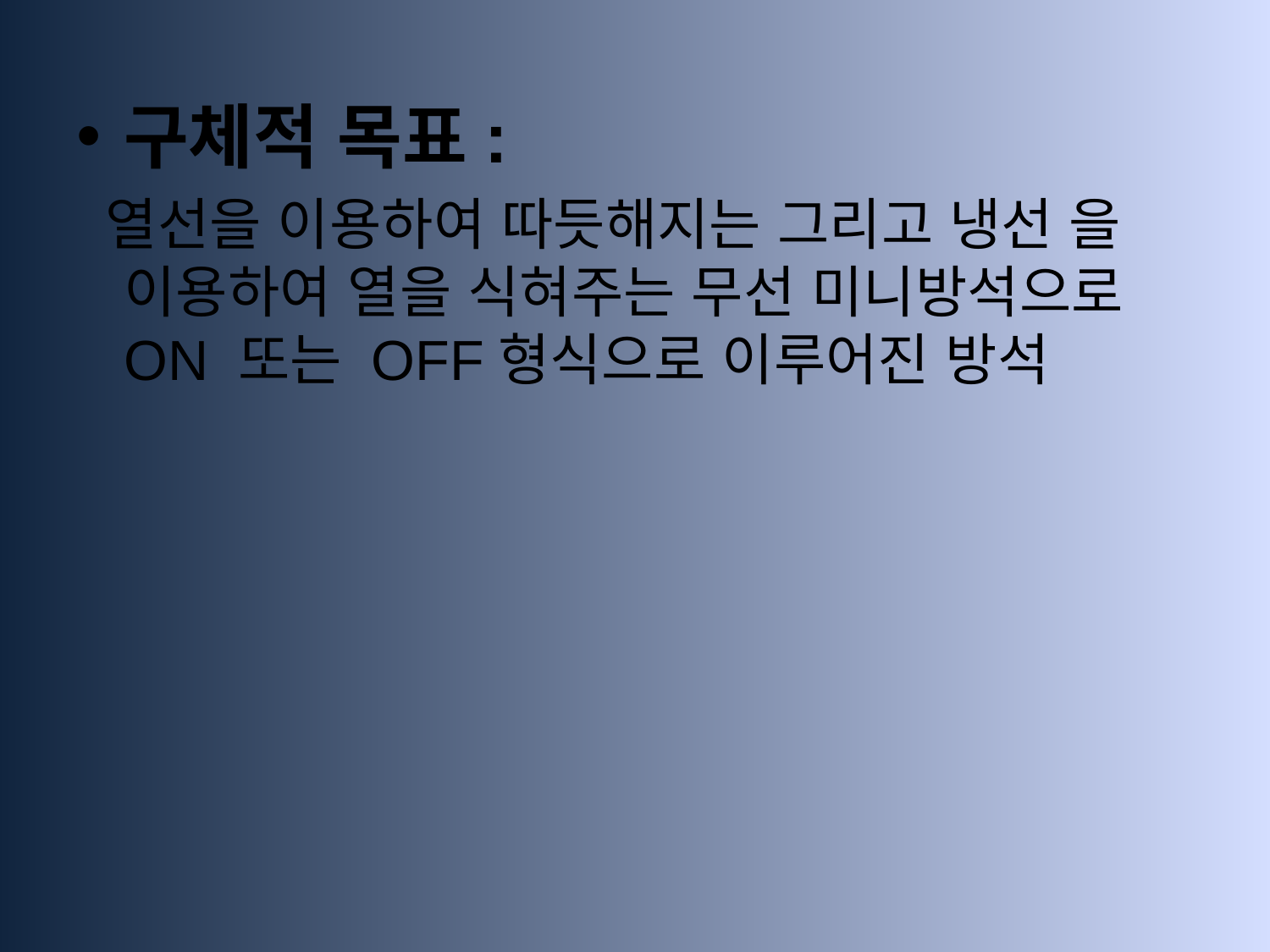

구체적 목표:
 열선을 이용하여 따듯해지는 그리고 냉선 을 이용하여 열을 식혀주는 무선 미니방석으로 ON 또는 OFF형식으로 이루어진 방석